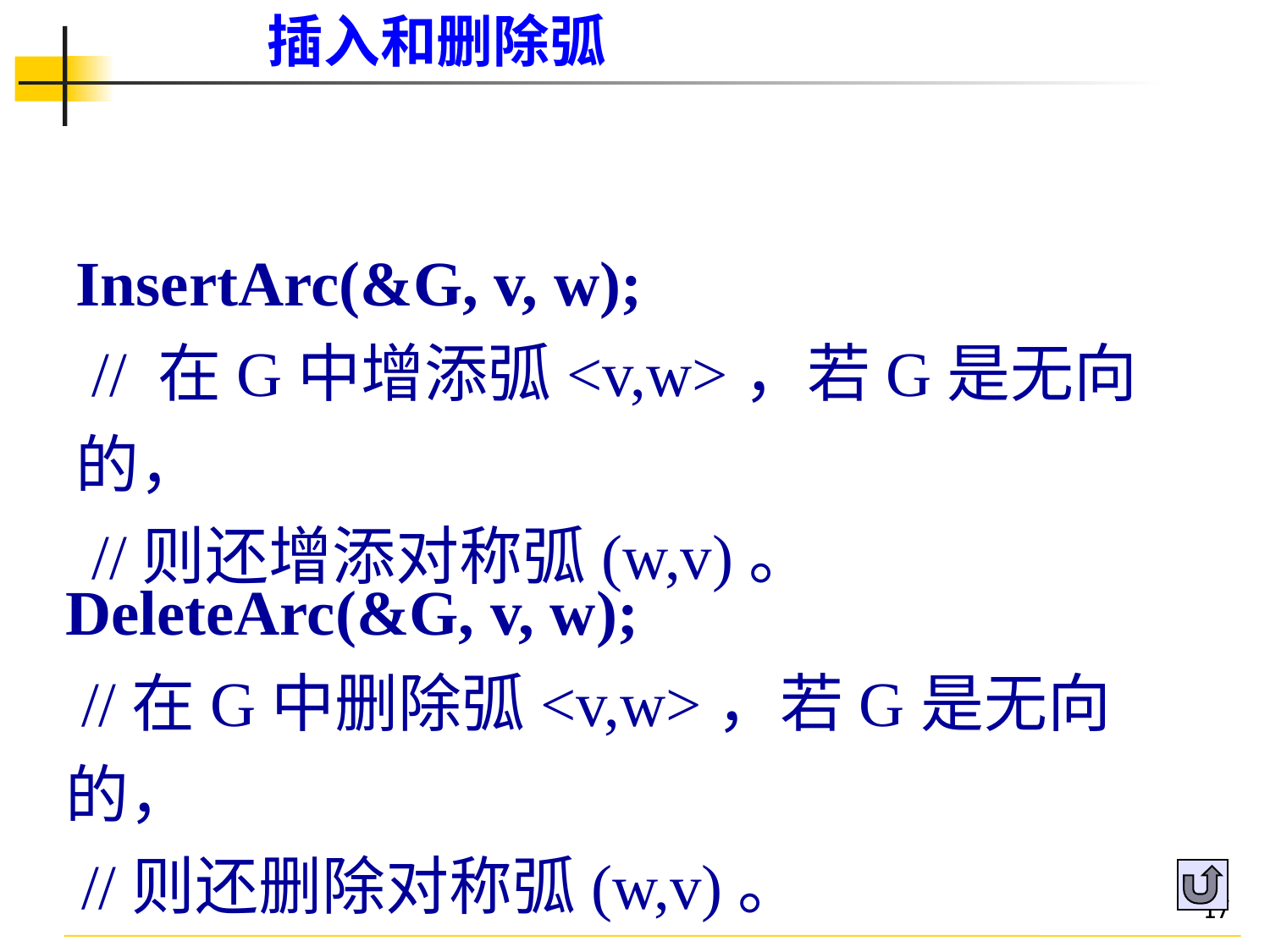

插入和删除弧
InsertArc(&G, v, w);
 // 在G中增添弧<v,w>，若G是无向的，
 //则还增添对称弧(w,v)。
DeleteArc(&G, v, w);
 //在G中删除弧<v,w>，若G是无向的，
 //则还删除对称弧(w,v)。

17